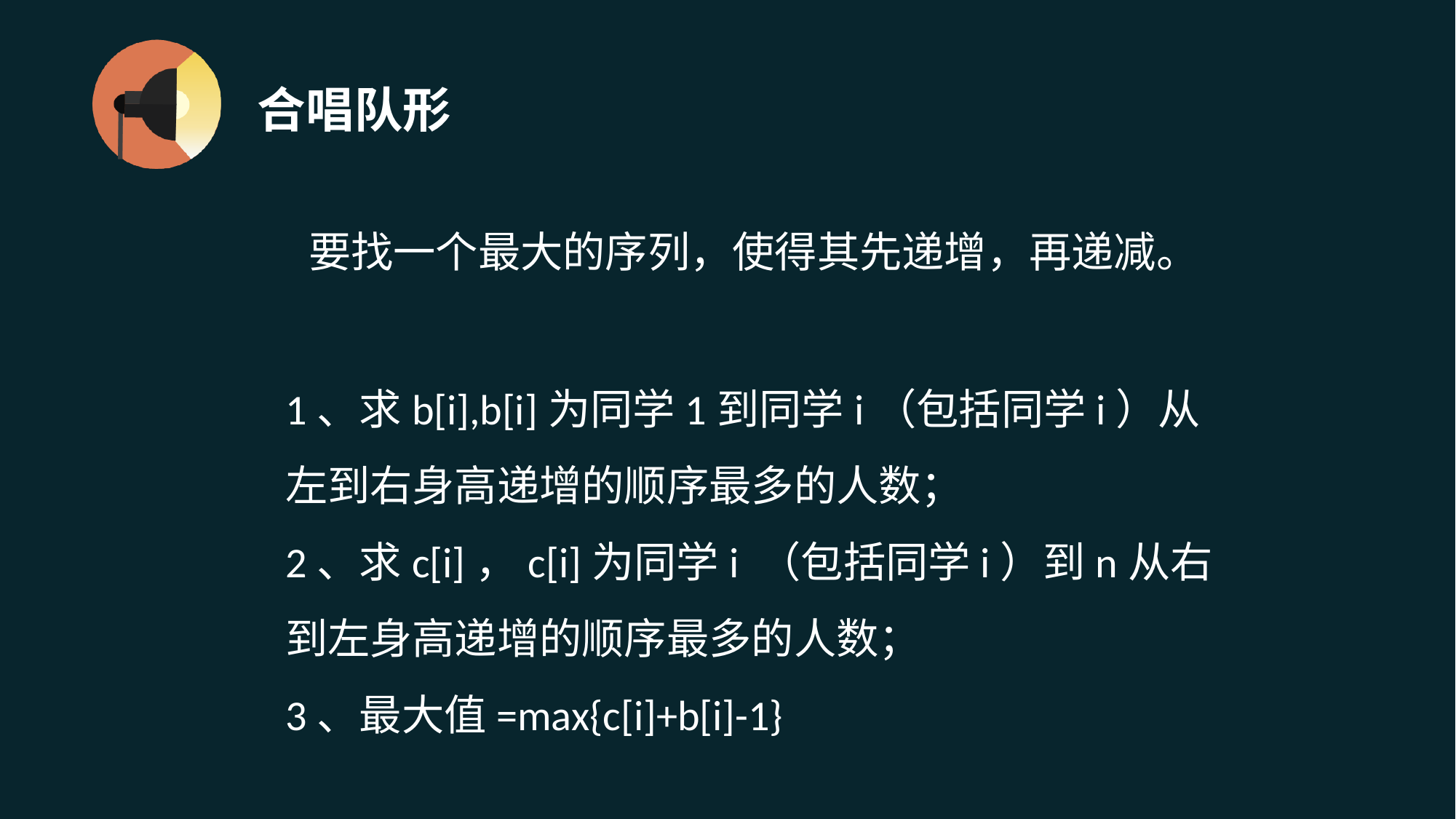

# 合唱队形
要找一个最大的序列，使得其先递增，再递减。
1、求b[i],b[i]为同学1到同学i（包括同学i）从左到右身高递增的顺序最多的人数；
2、求c[i]，c[i]为同学i （包括同学i）到n从右到左身高递增的顺序最多的人数；
3、最大值=max{c[i]+b[i]-1}